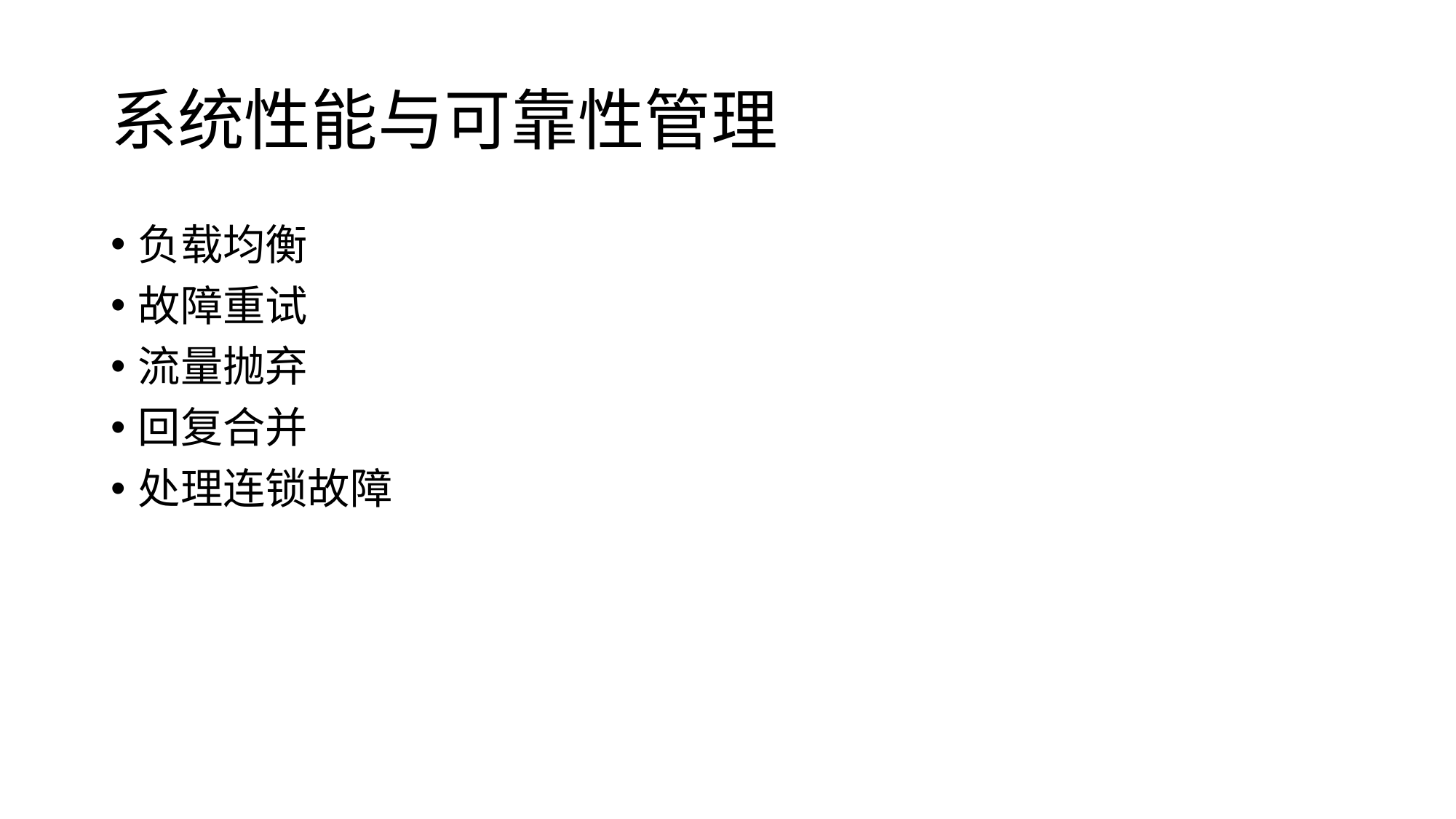

# 系统性能与可靠性管理
负载均衡
故障重试
流量抛弃
回复合并
处理连锁故障